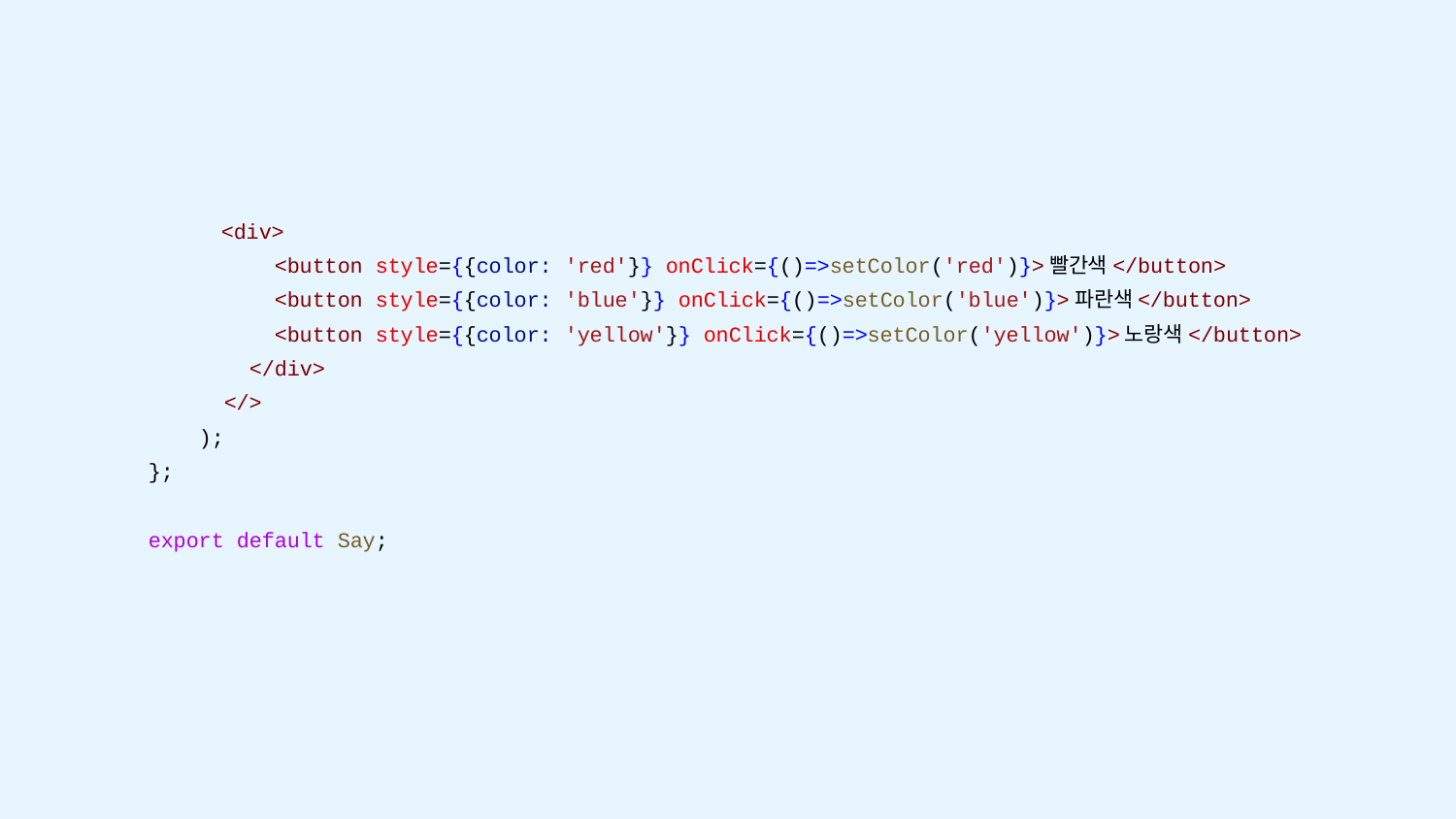

<div>
          <button style={{color: 'red'}} onClick={()=>setColor('red')}>빨간색</button>
          <button style={{color: 'blue'}} onClick={()=>setColor('blue')}>파란색</button>
          <button style={{color: 'yellow'}} onClick={()=>setColor('yellow')}>노랑색</button>
        </div>
      </>
    );
};

export default Say;